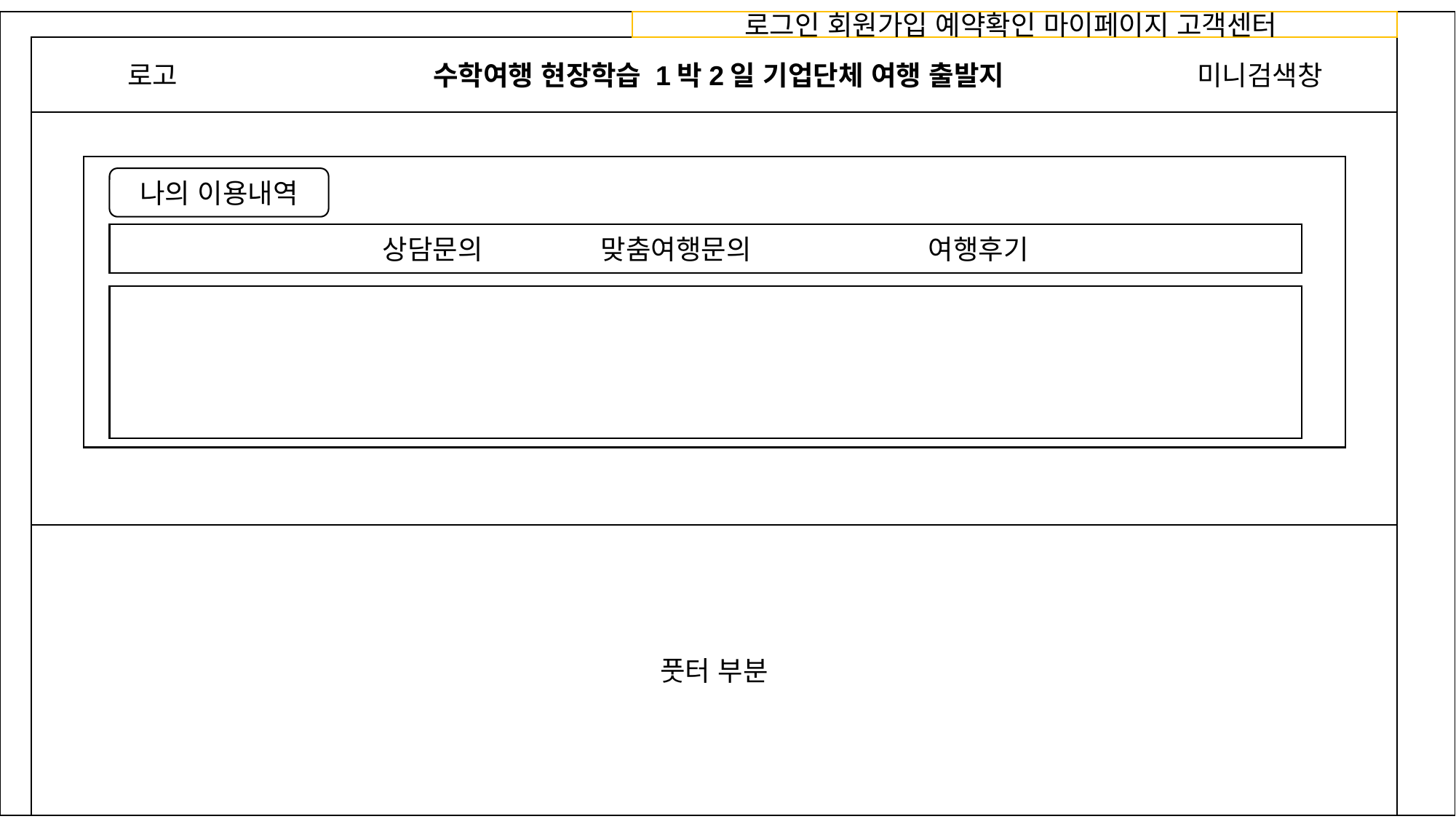

로그인 회원가입 예약확인 마이페이지 고객센터
  로고 			수학여행 현장학습 1박2일 기업단체 여행 출발지      		미니검색창

나의 이용내역
상담문의 		맞춤여행문의 		여행후기

풋터 부분